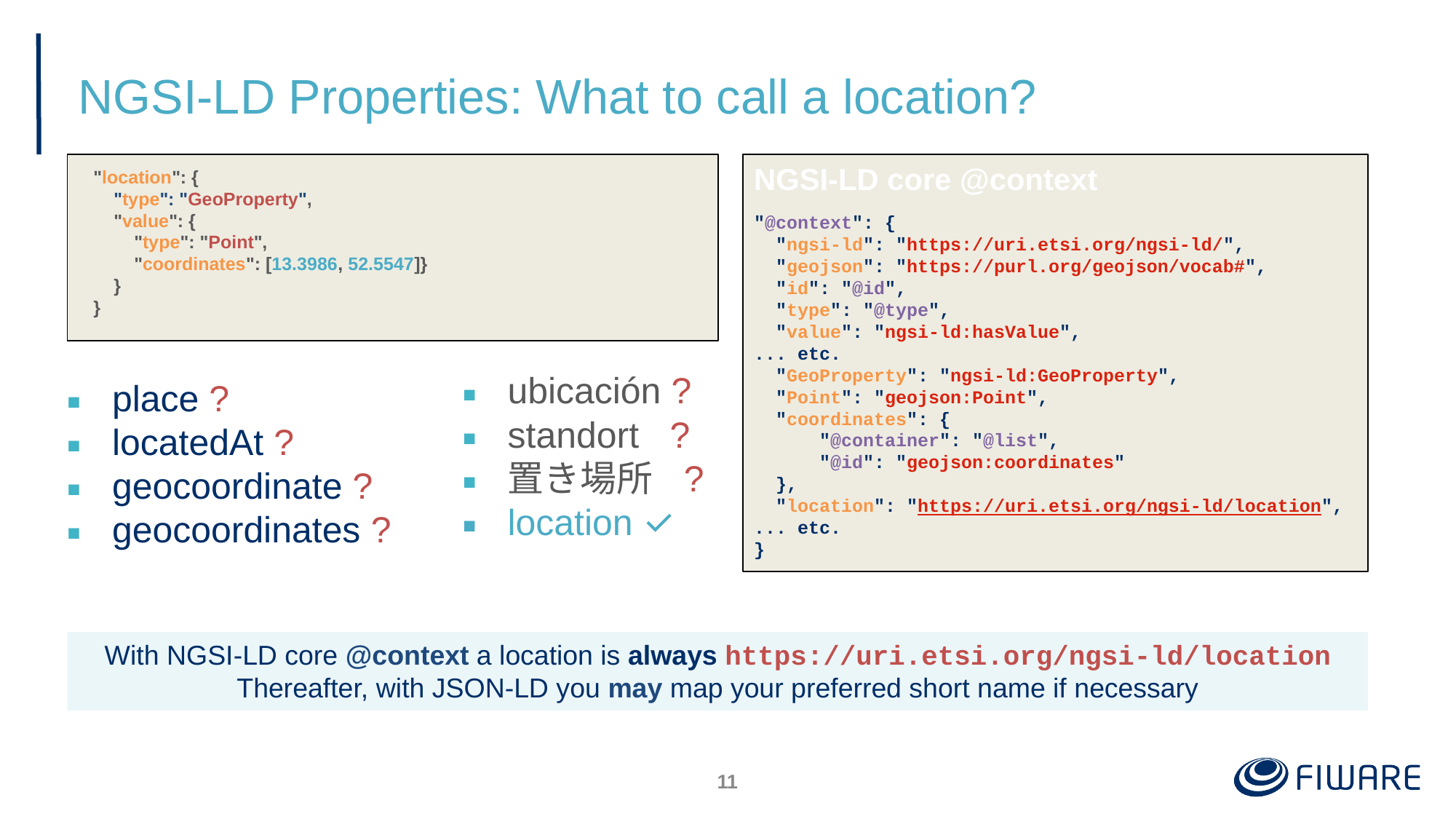

# NGSI-LD Properties: What to call a location?
"location": {
    "type": "GeoProperty",
    "value": {
        "type": "Point",
        "coordinates": [13.3986, 52.5547]}
    }
}
NGSI-LD core @context

"@context": {
  "ngsi-ld": "https://uri.etsi.org/ngsi-ld/",
  "geojson": "https://purl.org/geojson/vocab#",
  "id": "@id",
  "type": "@type",
  "value": "ngsi-ld:hasValue",
... etc.
  "GeoProperty": "ngsi-ld:GeoProperty",
  "Point": "geojson:Point",
  "coordinates": {
      "@container": "@list",
      "@id": "geojson:coordinates"
  },
  "location": "https://uri.etsi.org/ngsi-ld/location",
... etc.
}
ubicación ?
standort   ?
置き場所 ?
location ✓
place ?
locatedAt ?
geocoordinate ?
geocoordinates ?

With NGSI-LD core @context a location is always https://uri.etsi.org/ngsi-ld/location
Thereafter, with JSON-LD you may map your preferred short name if necessary

11